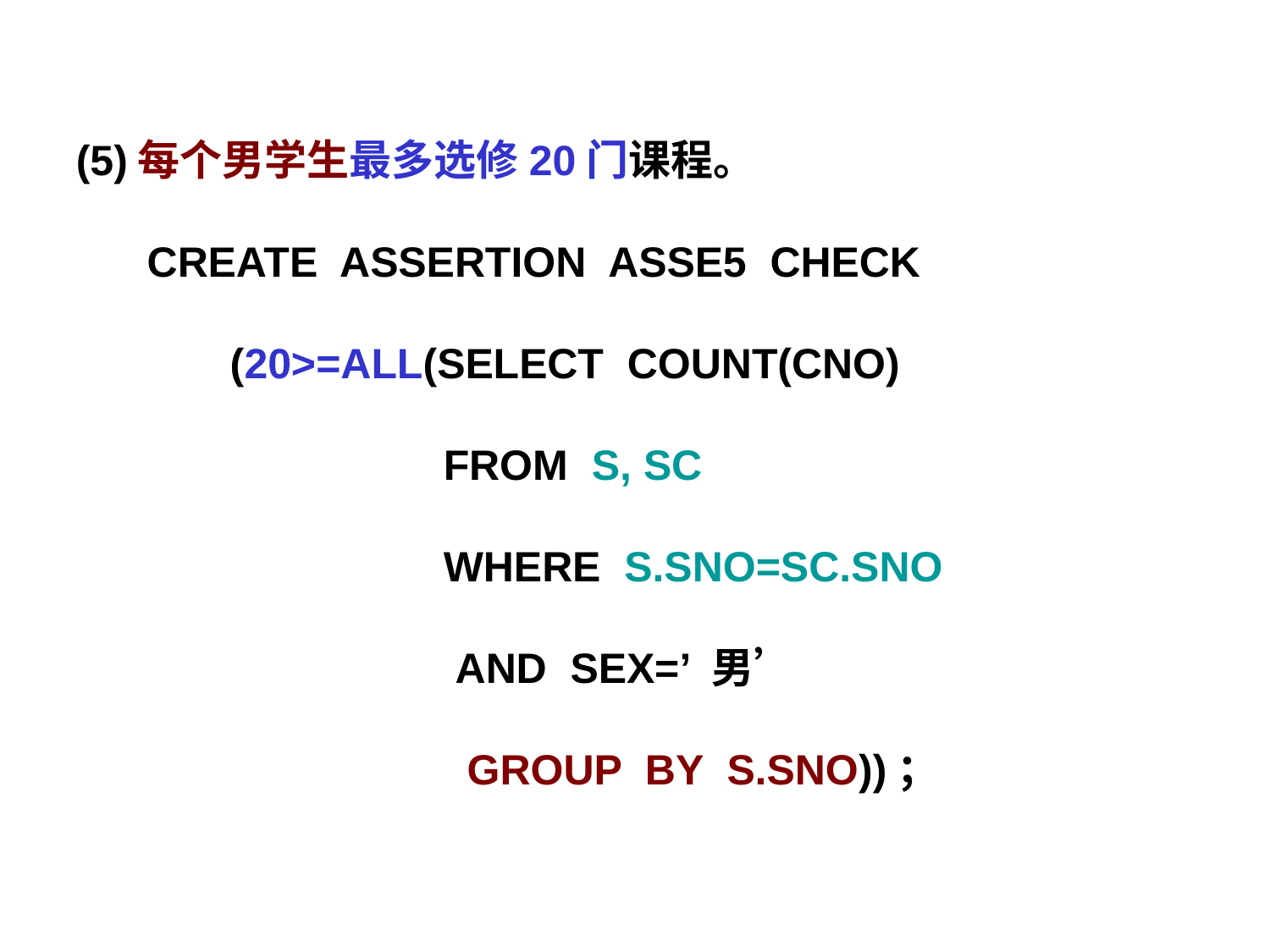

(5)每个男学生最多选修20门课程。
      CREATE  ASSERTION  ASSE5  CHECK
             (20>=ALL(SELECT  COUNT(CNO)
                               FROM  S, SC
                               WHERE  S.SNO=SC.SNO
                                AND  SEX=’ 男’
                                 GROUP  BY  S.SNO))；